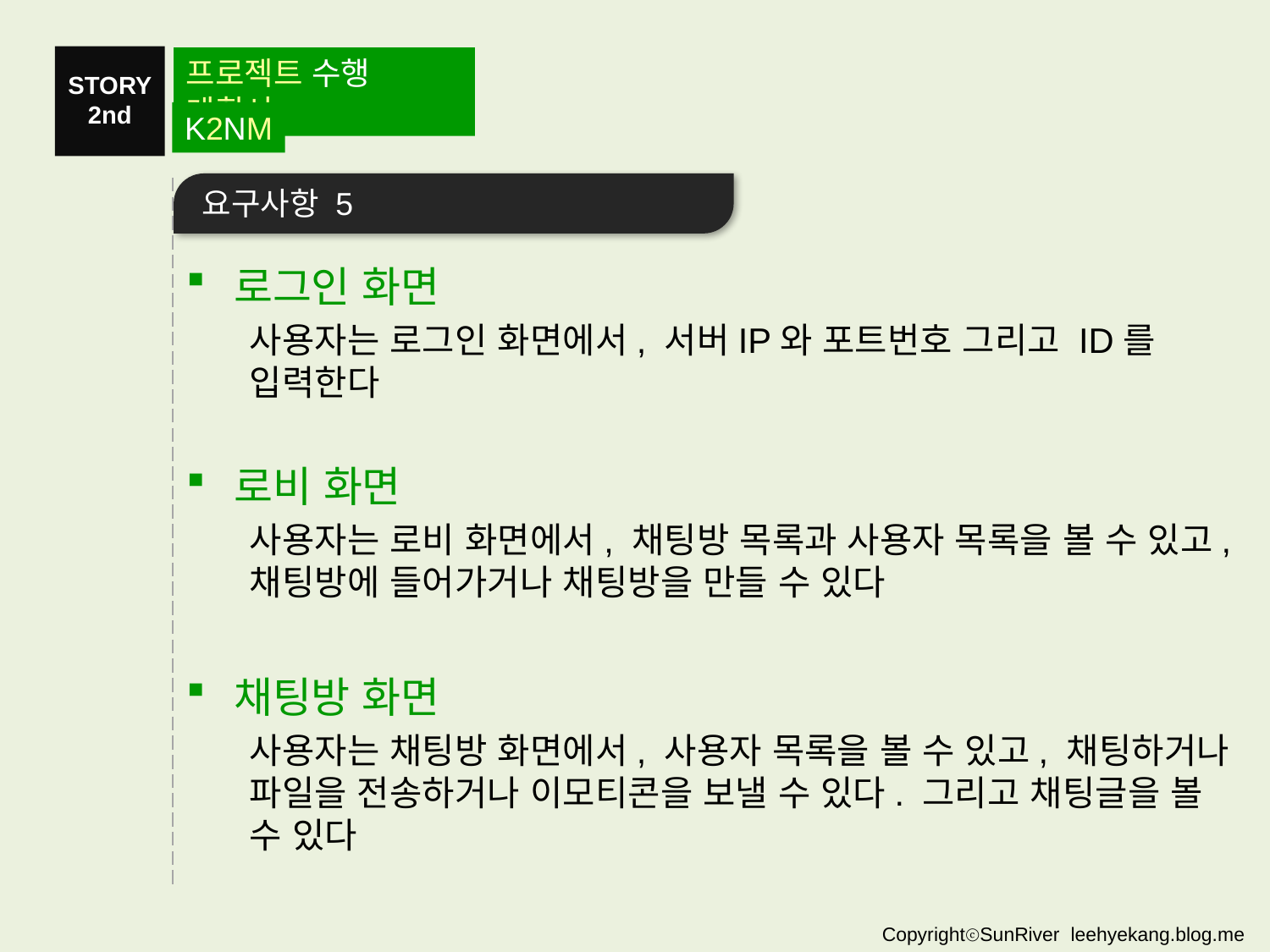

프로젝트 수행 계획서
STORY
2nd
K2NM

요구사항 5
로그인 화면
사용자는 로그인 화면에서, 서버IP와 포트번호 그리고 ID를 입력한다

로비 화면
사용자는 로비 화면에서, 채팅방 목록과 사용자 목록을 볼 수 있고, 채팅방에 들어가거나 채팅방을 만들 수 있다

채팅방 화면
사용자는 채팅방 화면에서, 사용자 목록을 볼 수 있고, 채팅하거나 파일을 전송하거나 이모티콘을 보낼 수 있다. 그리고 채팅글을 볼 수 있다